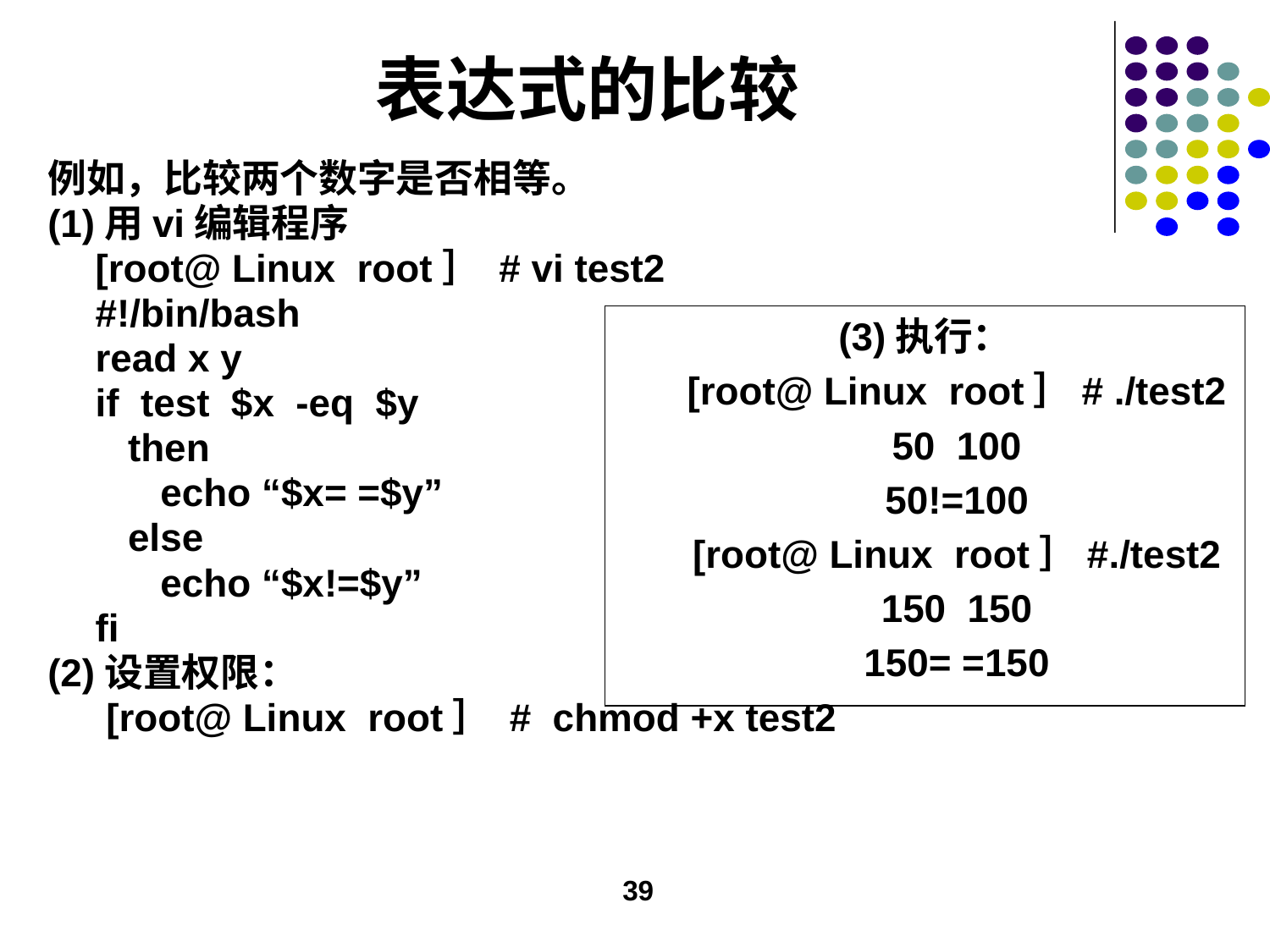

# 表达式的比较
例如，比较两个数字是否相等。
(1)用vi编辑程序
[root@ Linux  root］ # vi test2
#!/bin/bash
read x y
if  test  $x  -eq  $y
   then
      echo “$x= =$y”
   else
      echo “$x!=$y”
fi
(2)设置权限：
	 [root@ Linux  root］ #  chmod +x test2
(3)执行：
[root@ Linux  root］# ./test2
50  100
50!=100
[root@ Linux  root］#./test2
150  150
150= =150
39